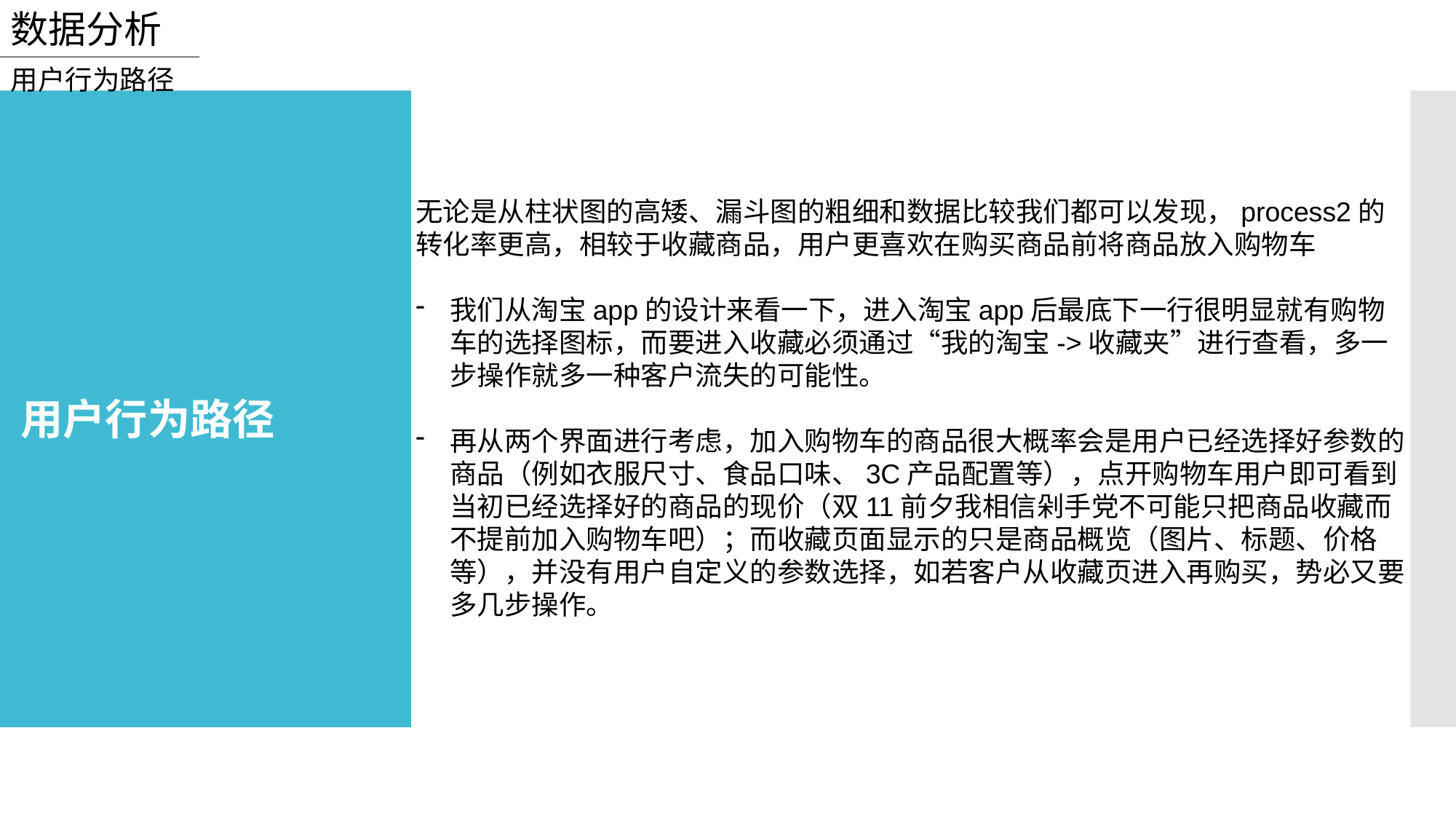

数据分析
用户行为路径
无论是从柱状图的高矮、漏斗图的粗细和数据比较我们都可以发现，process2的转化率更高，相较于收藏商品，用户更喜欢在购买商品前将商品放入购物车

我们从淘宝app的设计来看一下，进入淘宝app后最底下一行很明显就有购物车的选择图标，而要进入收藏必须通过“我的淘宝->收藏夹”进行查看，多一步操作就多一种客户流失的可能性。

再从两个界面进行考虑，加入购物车的商品很大概率会是用户已经选择好参数的商品（例如衣服尺寸、食品口味、3C产品配置等），点开购物车用户即可看到当初已经选择好的商品的现价（双11前夕我相信剁手党不可能只把商品收藏而不提前加入购物车吧）；而收藏页面显示的只是商品概览（图片、标题、价格等），并没有用户自定义的参数选择，如若客户从收藏页进入再购买，势必又要多几步操作。
用户行为路径